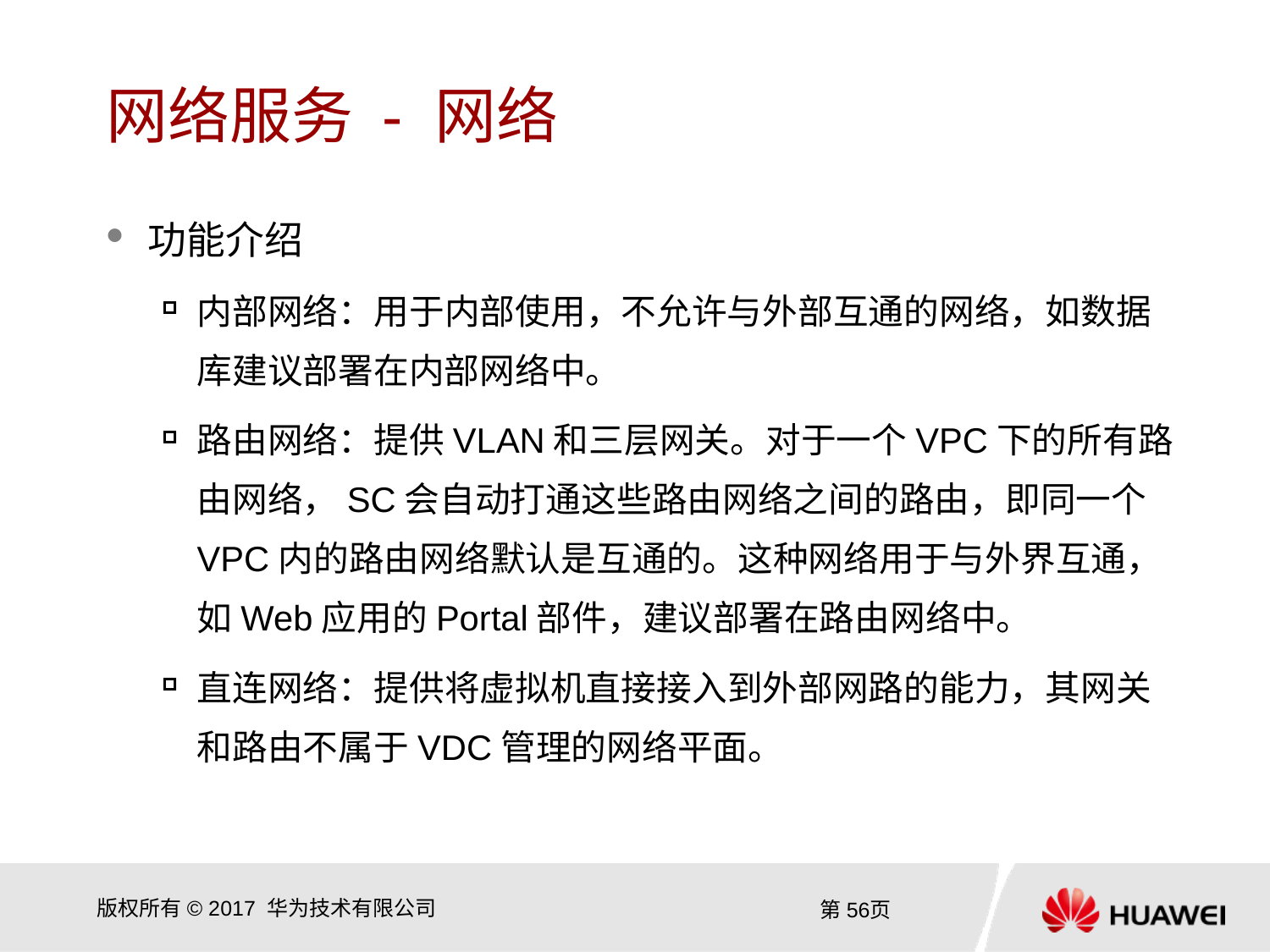

# 网络服务 - 网络
功能介绍
内部网络：用于内部使用，不允许与外部互通的网络，如数据库建议部署在内部网络中。
路由网络：提供VLAN和三层网关。对于一个VPC下的所有路由网络，SC会自动打通这些路由网络之间的路由，即同一个VPC内的路由网络默认是互通的。这种网络用于与外界互通，如Web应用的Portal部件，建议部署在路由网络中。
直连网络：提供将虚拟机直接接入到外部网路的能力，其网关和路由不属于VDC管理的网络平面。